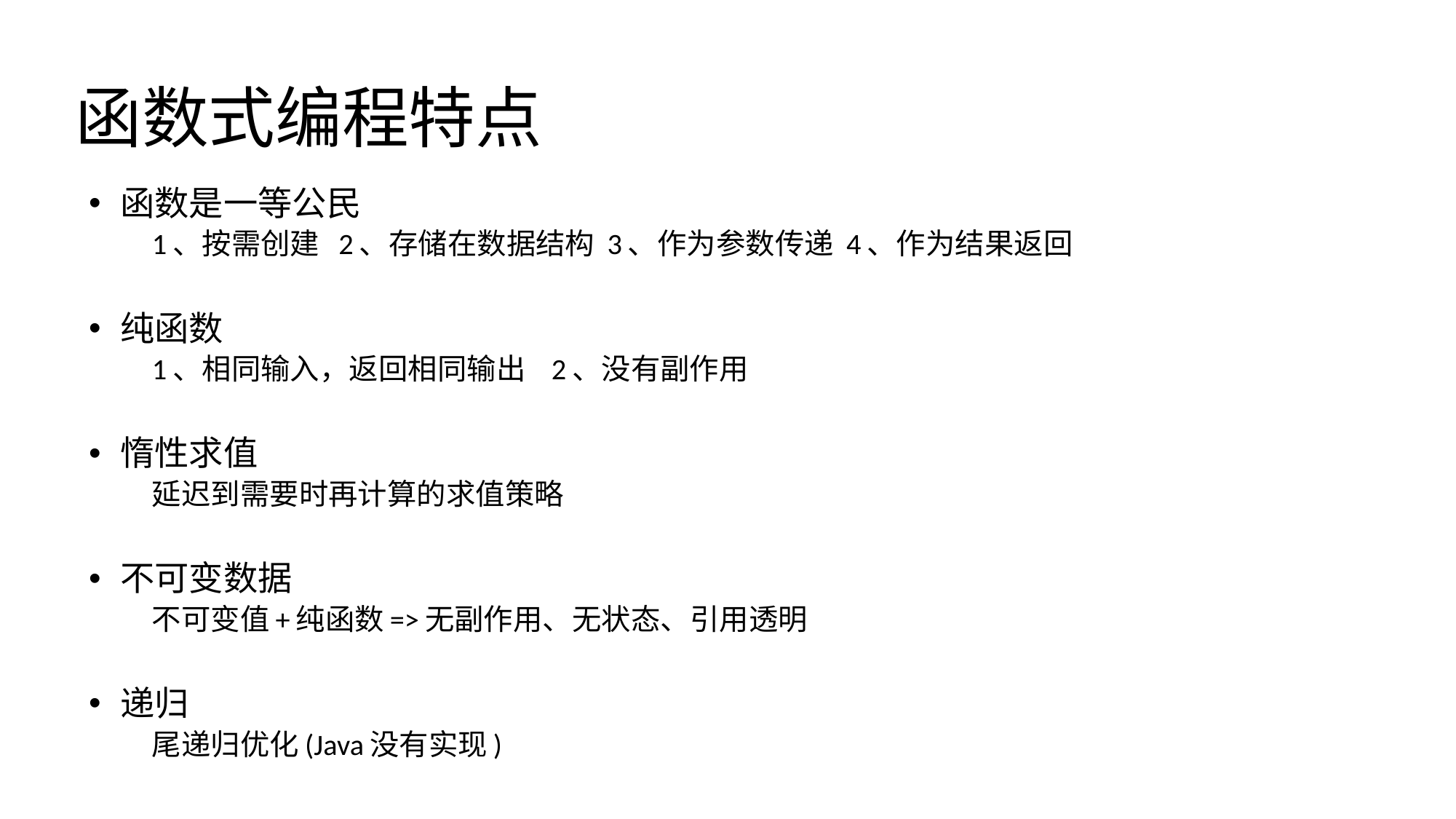

# 函数式编程特点
函数是一等公民
1、按需创建  2、存储在数据结构 3、作为参数传递 4、作为结果返回

纯函数
1、相同输入，返回相同输出   2、没有副作用

惰性求值
延迟到需要时再计算的求值策略

不可变数据
不可变值+纯函数=>无副作用、无状态、引用透明

递归
尾递归优化(Java没有实现)